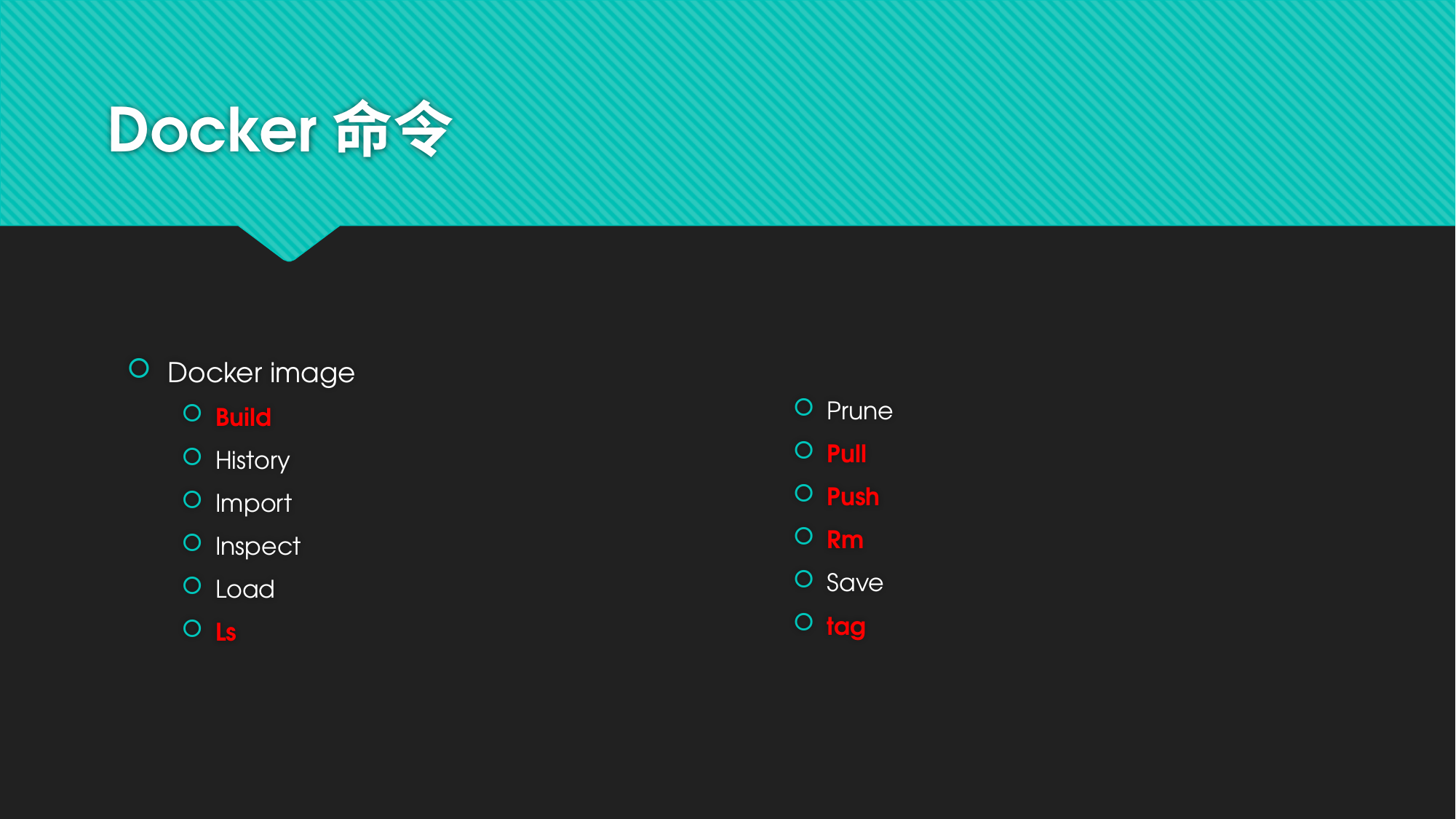

# Docker命令

Prune
Pull
Push
Rm
Save
tag
Docker image
Build
History
Import
Inspect
Load
Ls